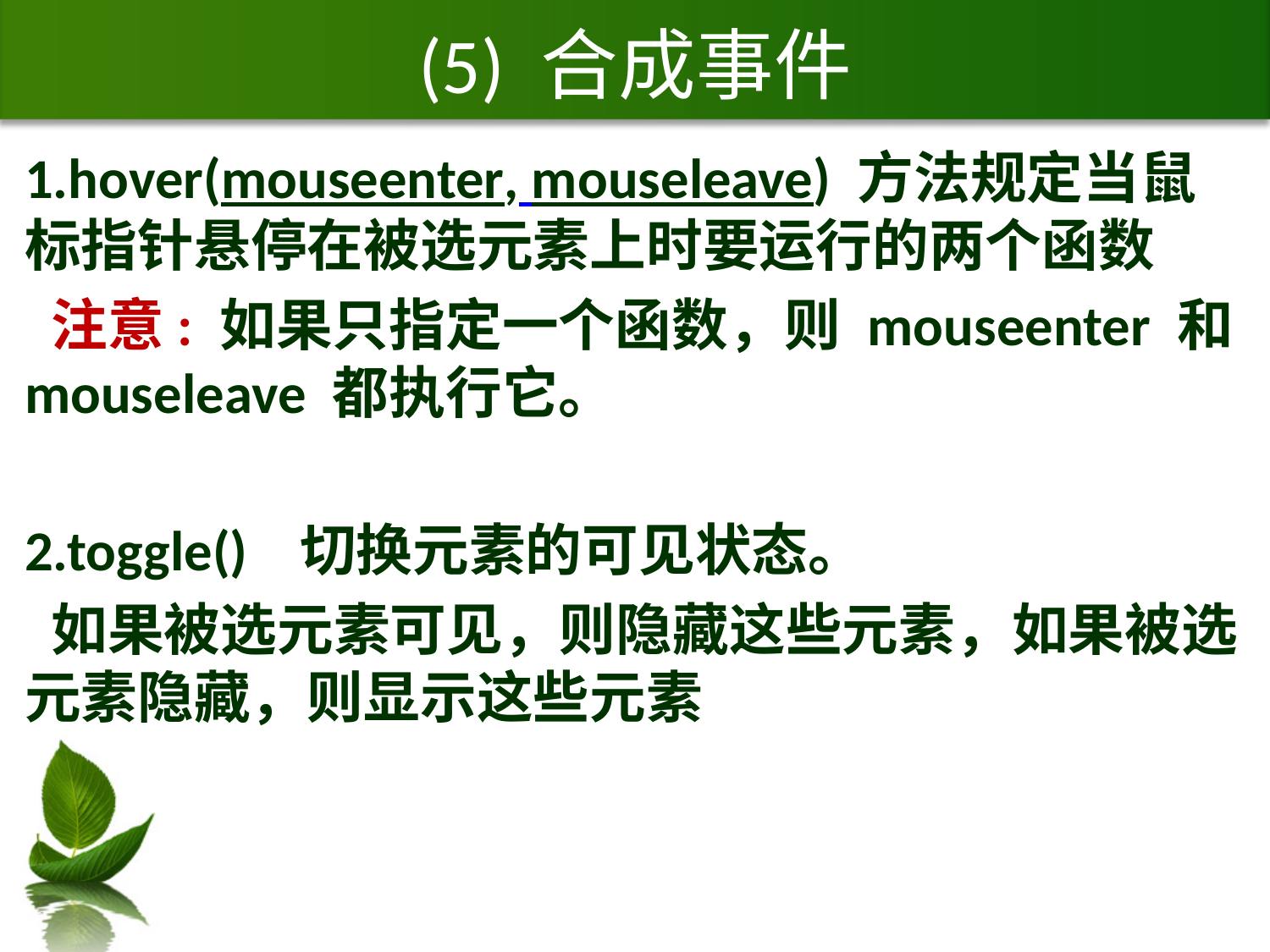

# (5) 合成事件
1.hover(mouseenter, mouseleave) 方法规定当鼠标指针悬停在被选元素上时要运行的两个函数
 注意: 如果只指定一个函数，则 mouseenter 和 mouseleave 都执行它。

2.toggle()   切换元素的可见状态。
 如果被选元素可见，则隐藏这些元素，如果被选元素隐藏，则显示这些元素